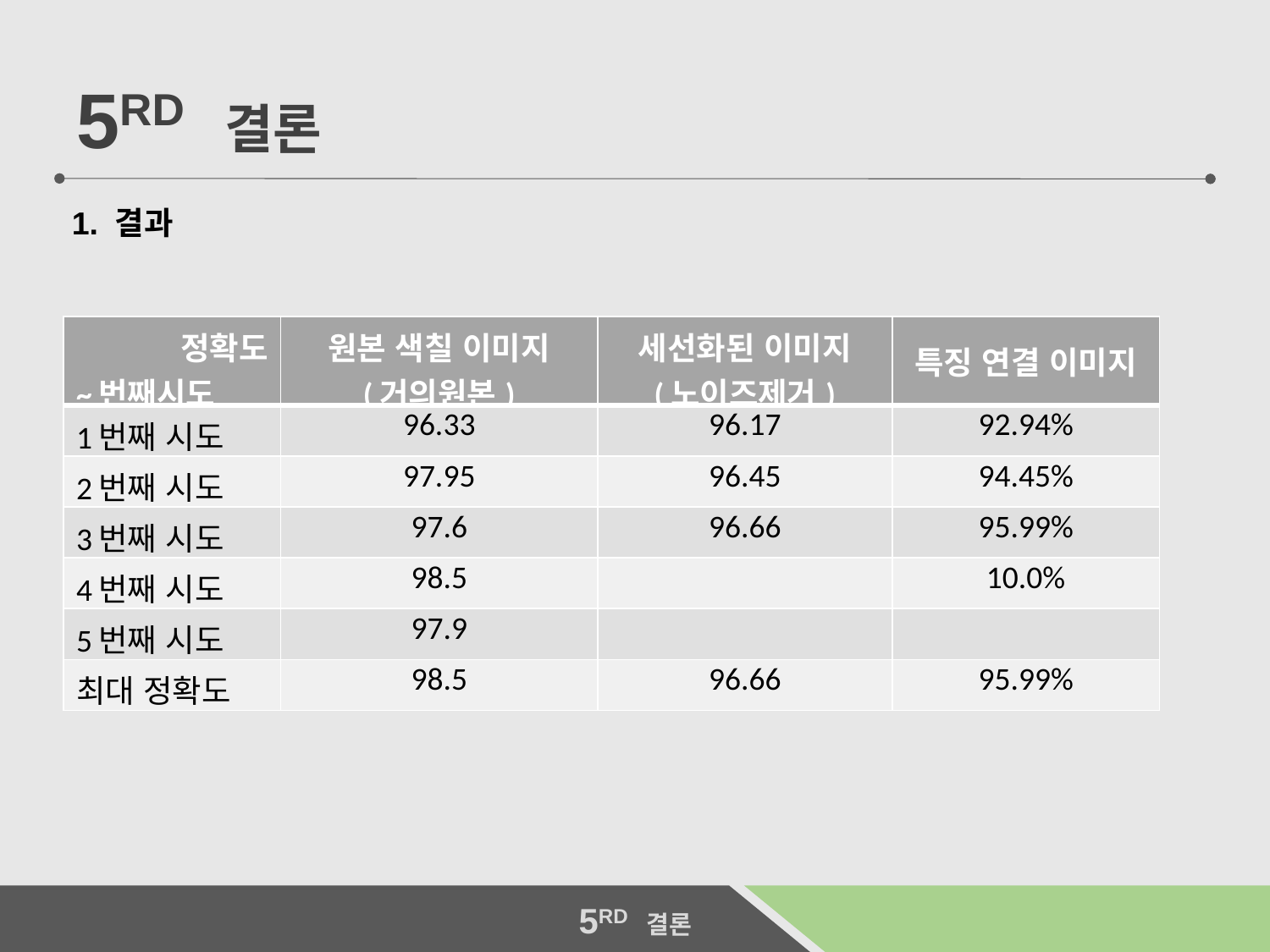

5RD 결론
1. 결과
| 정확도 ~번째시도 | 원본 색칠 이미지 (거의원본) | 세선화된 이미지 (노이즈제거) | 특징 연결 이미지 |
| --- | --- | --- | --- |
| 1번째 시도 | 96.33 | 96.17 | 92.94% |
| 2번째 시도 | 97.95 | 96.45 | 94.45% |
| 3번째 시도 | 97.6 | 96.66 | 95.99% |
| 4번째 시도 | 98.5 |  | 10.0% |
| 5번째 시도 | 97.9 |  |  |
| 최대 정확도 | 98.5 | 96.66 | 95.99% |

 5RD 결론